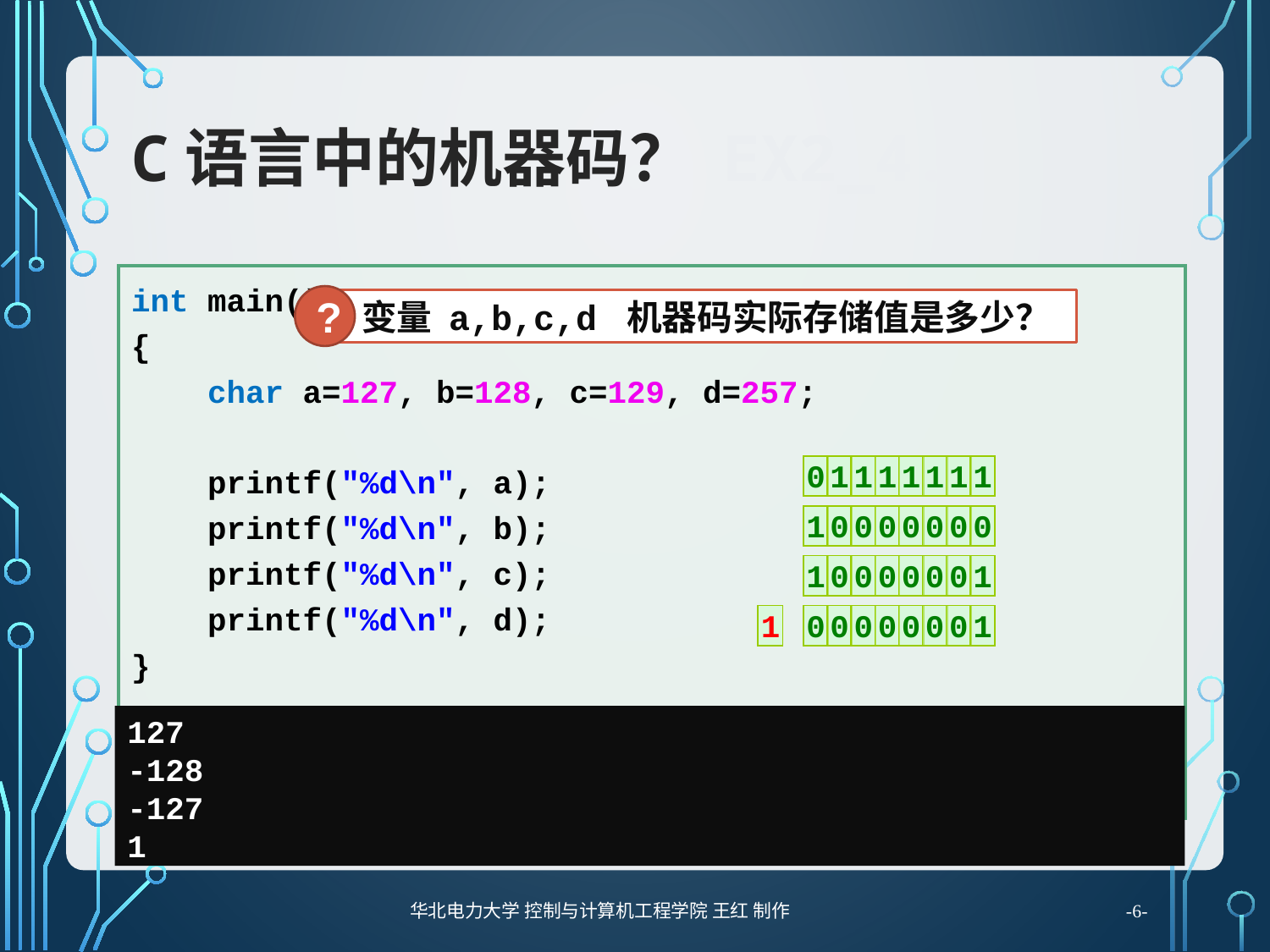

# C语言中的机器码？ ex2_4.c
int main()
{
    char a=127, b=128, c=129, d=257;

    printf("%d\n", a);
    printf("%d\n", b);
    printf("%d\n", c);
    printf("%d\n", d);
}
?
变量 a,b,c,d 机器码实际存储值是多少？
0
1
1
1
1
1
1
1
1
0
0
0
0
0
0
0
1
0
0
0
0
0
0
1
1
0
0
0
0
0
0
0
1
127
-128
-127
1

 -6-
华北电力大学 控制与计算机工程学院 王红 制作